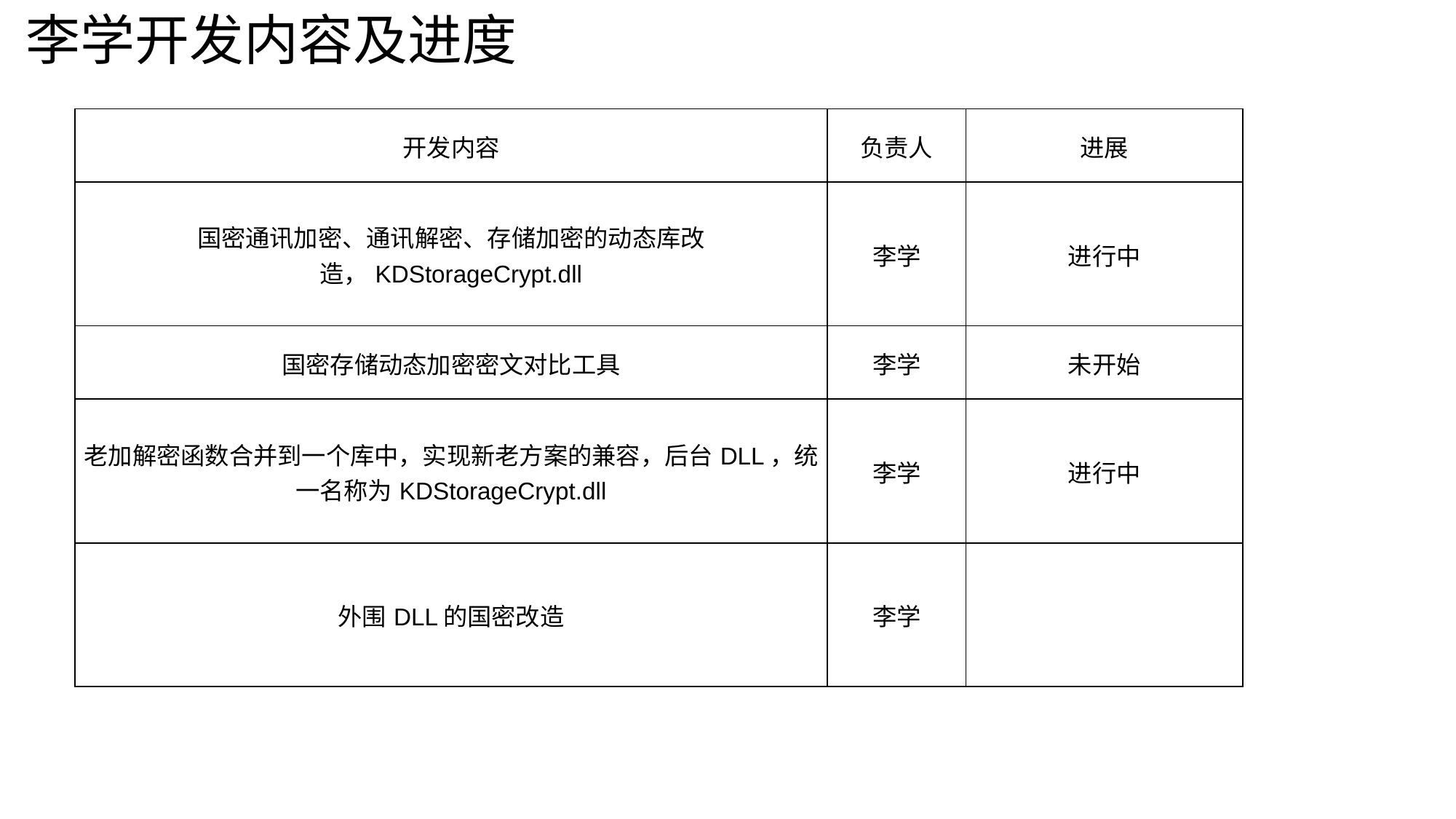

李学开发内容及进度
| 开发内容 | 负责人 | 进展 |
| --- | --- | --- |
| 国密通讯加密、通讯解密、存储加密的动态库改造，KDStorageCrypt.dll | 李学 | 进行中 |
| 国密存储动态加密密文对比工具 | 李学 | 未开始 |
| 老加解密函数合并到一个库中，实现新老方案的兼容，后台DLL，统一名称为KDStorageCrypt.dll | 李学 | 进行中 |
| 外围DLL的国密改造 | 李学 |  |